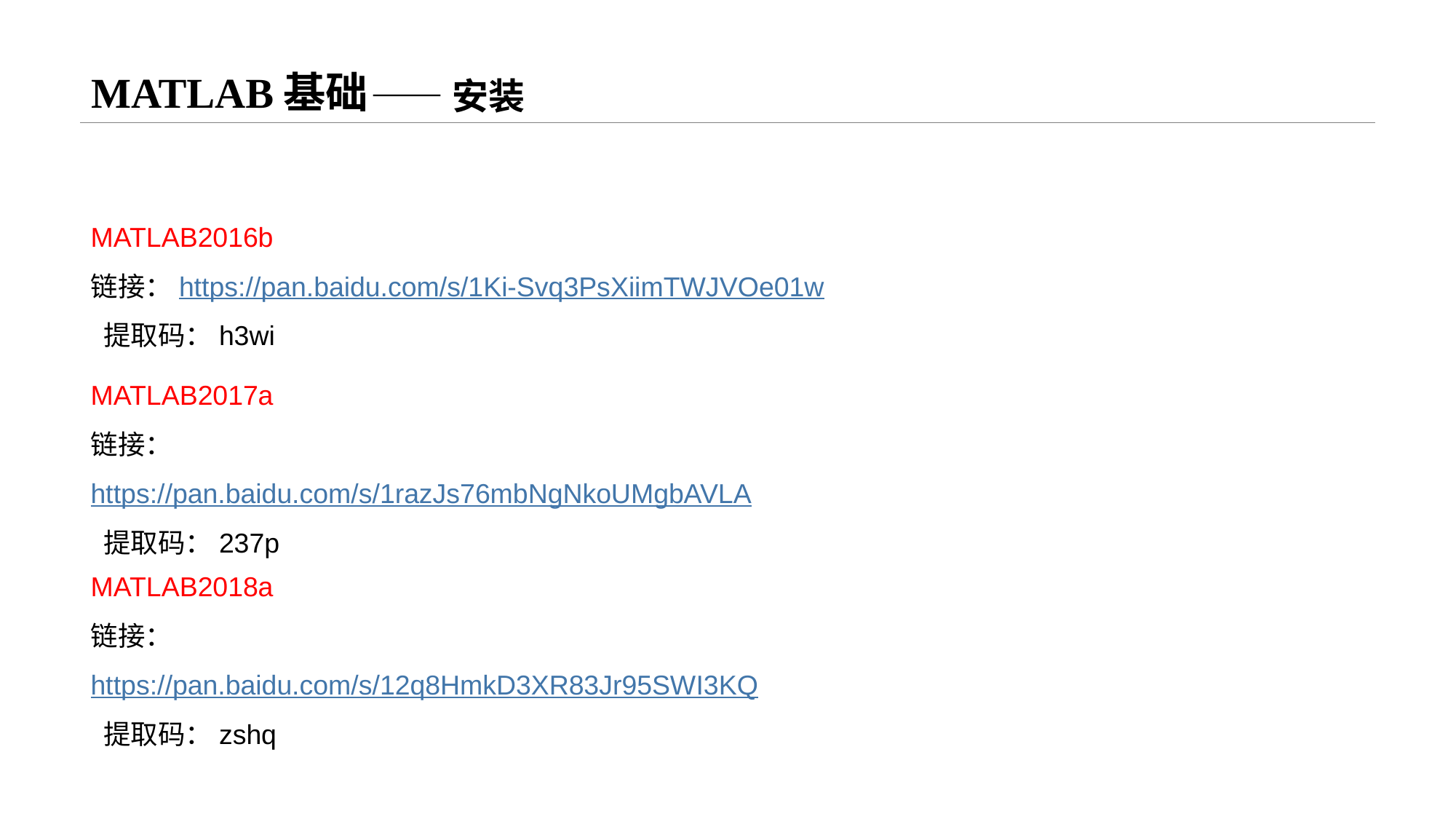

# MATLAB基础
——安装
MATLAB2016b
链接：https://pan.baidu.com/s/1Ki-Svq3PsXiimTWJVOe01w
 提取码：h3wi
MATLAB2017a
链接：https://pan.baidu.com/s/1razJs76mbNgNkoUMgbAVLA
 提取码：237p
MATLAB2018a
链接：https://pan.baidu.com/s/12q8HmkD3XR83Jr95SWI3KQ
 提取码：zshq